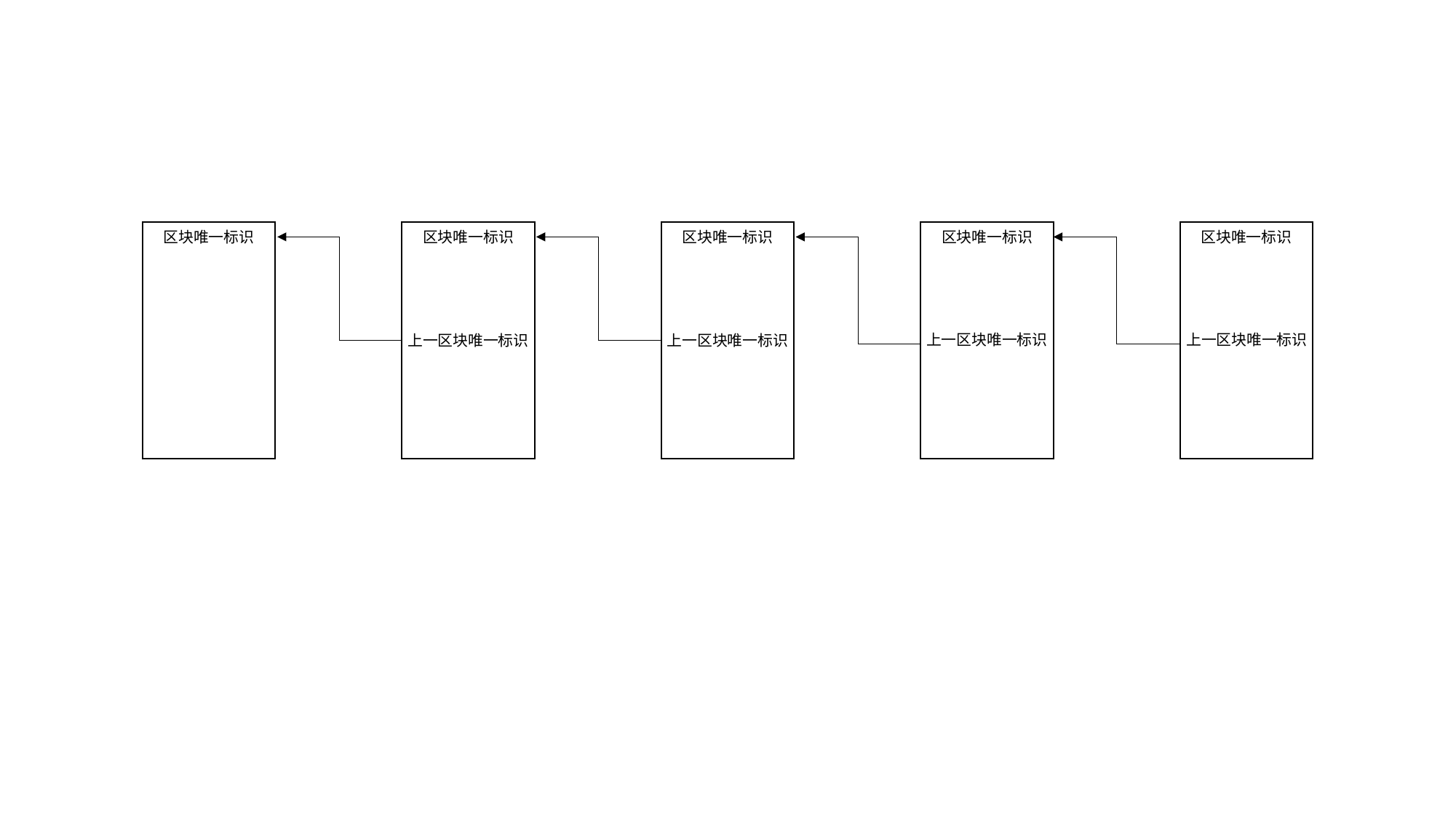

区块唯一标识

区块唯一标识

区块唯一标识

区块唯一标识

区块唯一标识
上一区块唯一标识
上一区块唯一标识
上一区块唯一标识
上一区块唯一标识